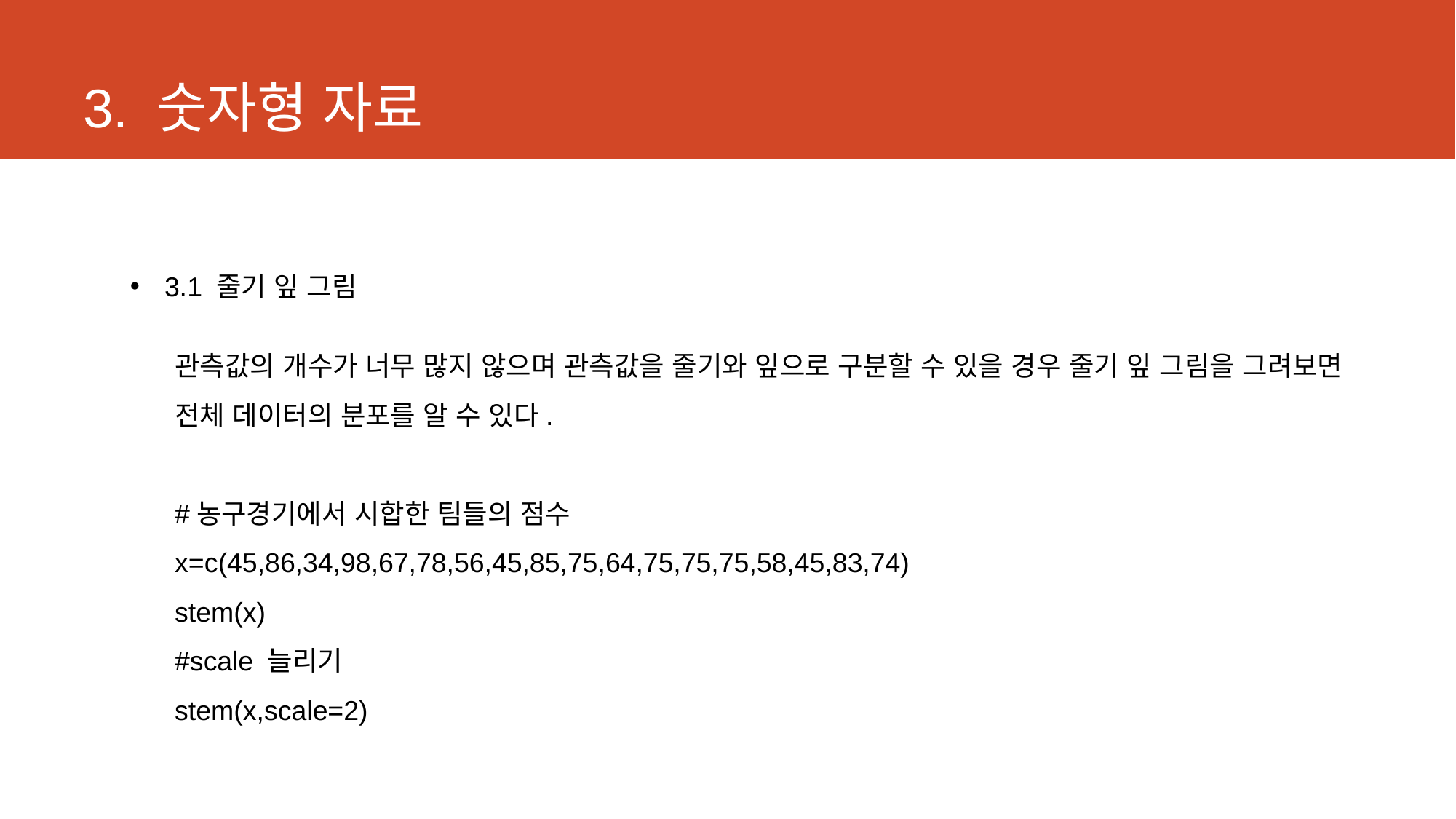

# 3. 숫자형 자료
3.1 줄기 잎 그림
관측값의 개수가 너무 많지 않으며 관측값을 줄기와 잎으로 구분할 수 있을 경우 줄기 잎 그림을 그려보면 전체 데이터의 분포를 알 수 있다.

#농구경기에서 시합한 팀들의 점수
x=c(45,86,34,98,67,78,56,45,85,75,64,75,75,75,58,45,83,74)
stem(x)
#scale 늘리기
stem(x,scale=2)